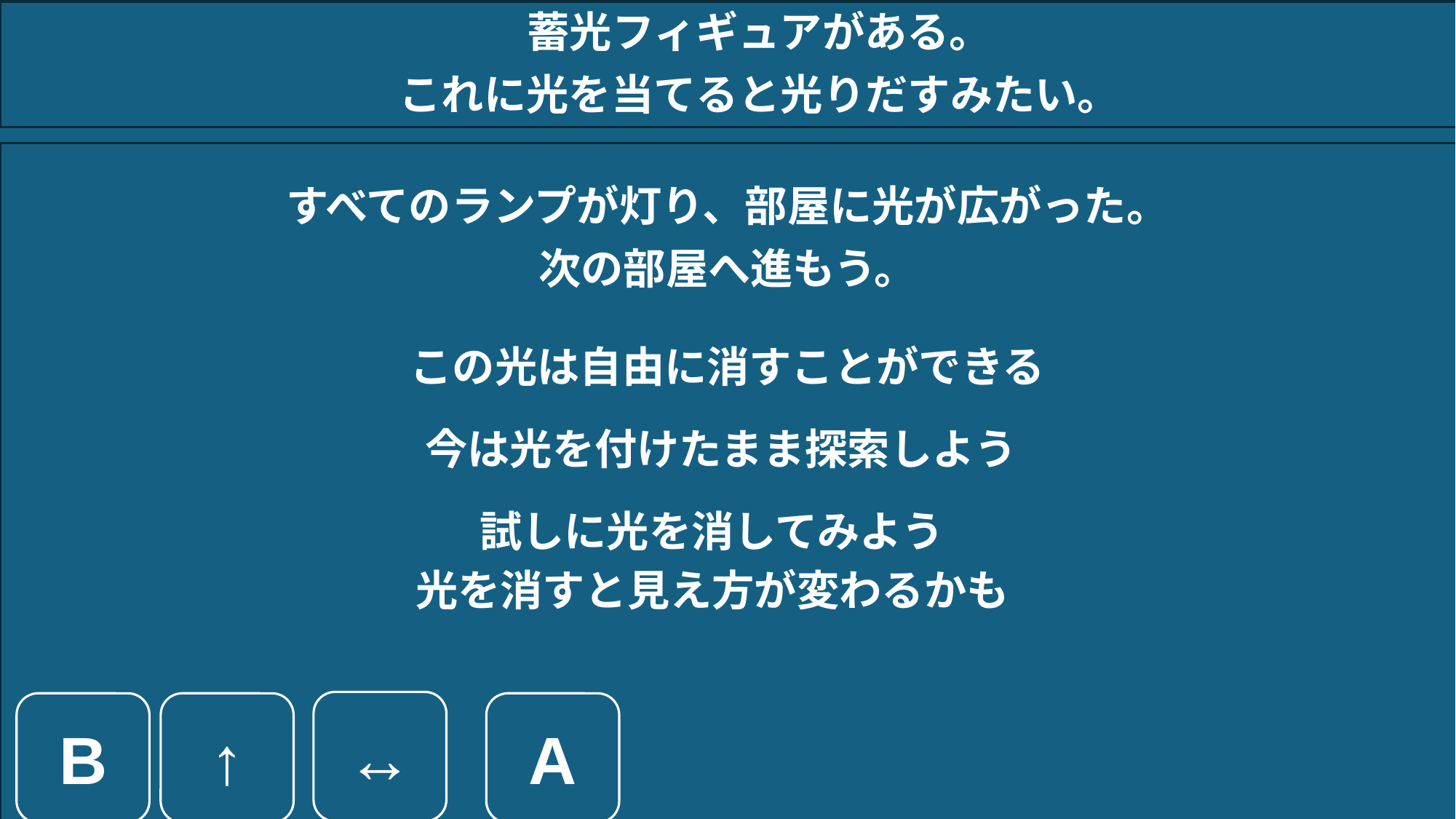

蓄光フィギュアがある。

これに光を当てると光りだすみたい。

すべてのランプが灯り、部屋に光が広がった。
次の部屋へ進もう。
この光は自由に消すことができる
今は光を付けたまま探索しよう
試しに光を消してみよう
光を消すと見え方が変わるかも
↔
B
↑
A